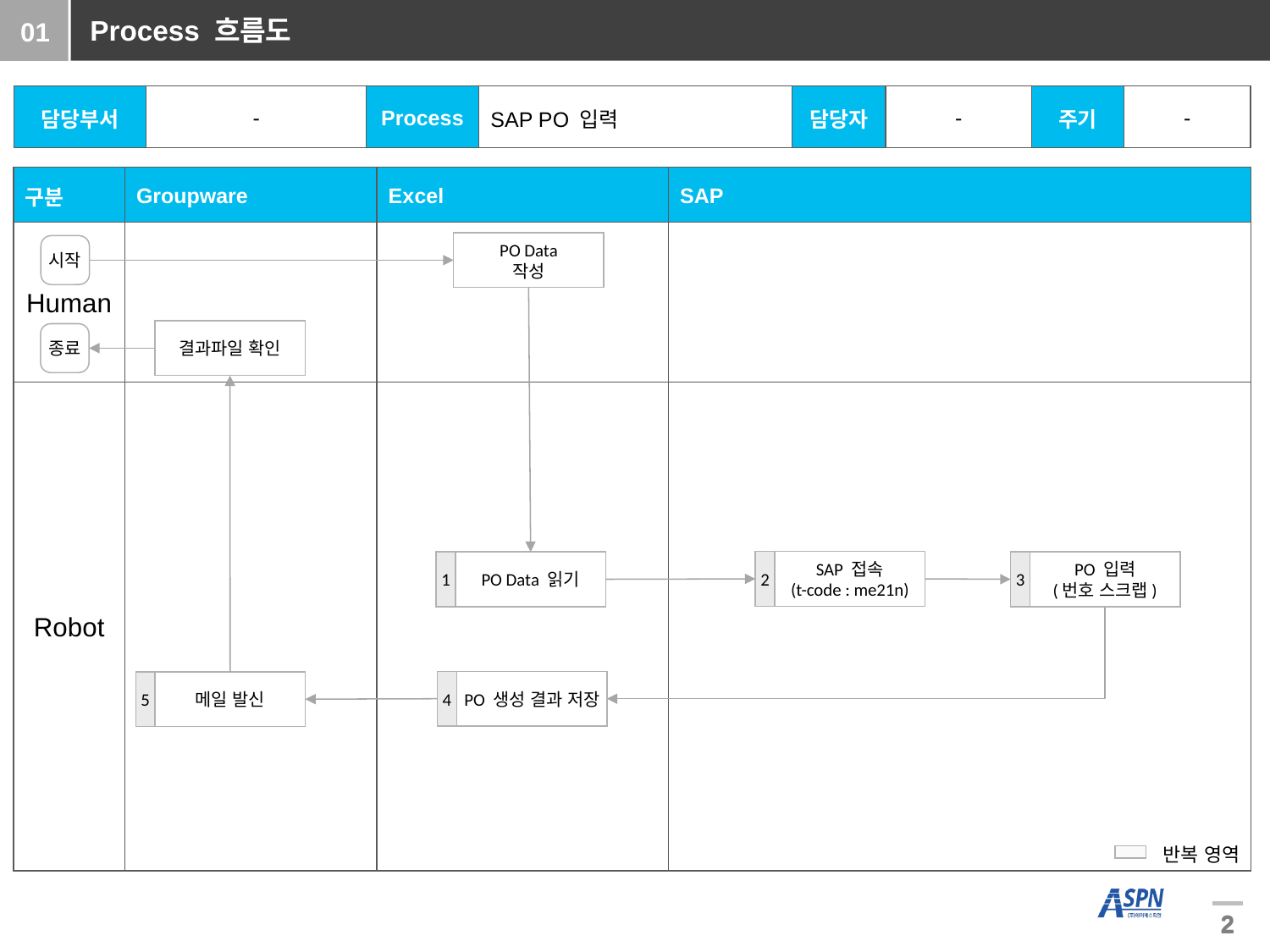

Process 흐름도
01
| 담당부서 | - | Process | SAP PO 입력 | 담당자 | - | 주기 | - |
| --- | --- | --- | --- | --- | --- | --- | --- |
| 구분 | Groupware | Excel | SAP |
| --- | --- | --- | --- |
| Human |  |  |  |
| Robot |  |  |  |
PO Data
작성
시작
결과파일 확인
종료
2
SAP 접속
(t-code : me21n)
1
PO Data 읽기
3
PO 입력
(번호 스크랩)
4
PO 생성 결과 저장
5
메일 발신
반복 영역